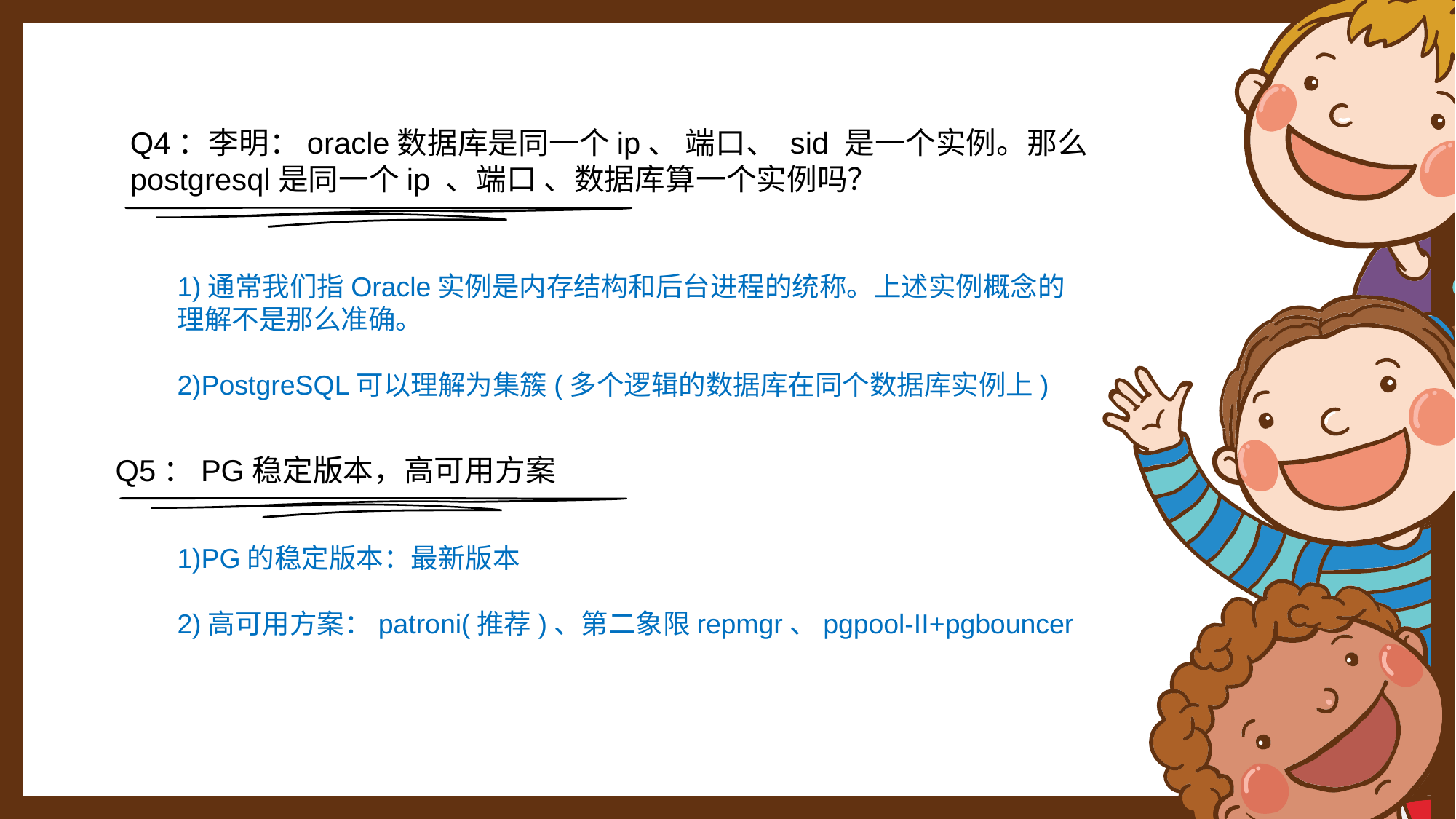

Q4：李明：oracle数据库是同一个ip、 端口、 sid 是一个实例。那么postgresql是同一个ip 、端口 、数据库算一个实例吗？

1)通常我们指Oracle实例是内存结构和后台进程的统称。上述实例概念的理解不是那么准确。

2)PostgreSQL可以理解为集簇(多个逻辑的数据库在同个数据库实例上)
Q5：PG稳定版本，高可用方案

1)PG的稳定版本：最新版本

2)高可用方案：patroni(推荐)、第二象限repmgr、pgpool-II+pgbouncer